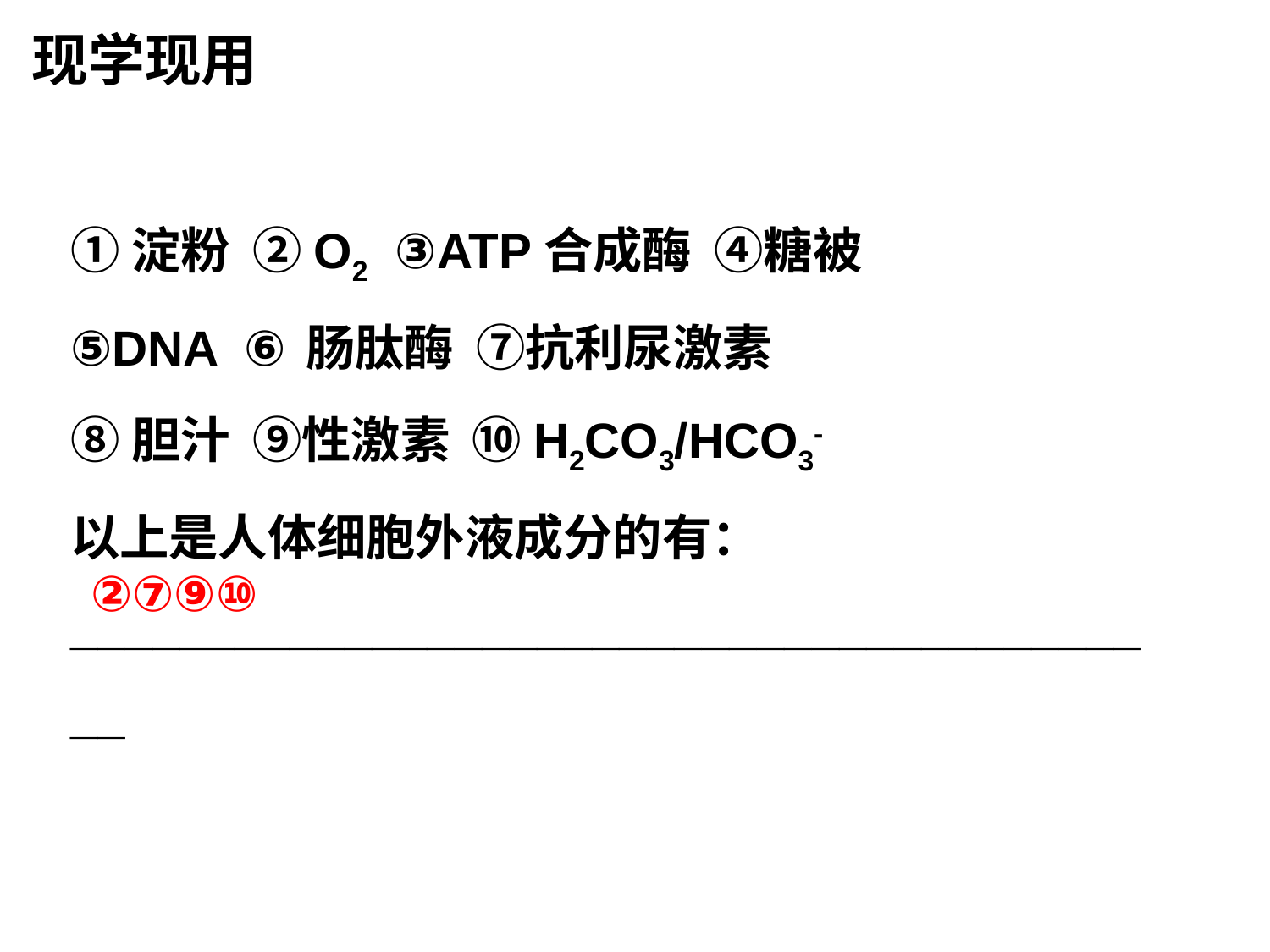

现学现用
①淀粉  ②O2  ③ATP合成酶  ④糖被
⑤DNA  ⑥肠肽酶  ⑦抗利尿激素
⑧胆汁  ⑨性激素  ⑩H2CO3/HCO3-
以上是人体细胞外液成分的有：
_________________________________________
②⑦⑨⑩